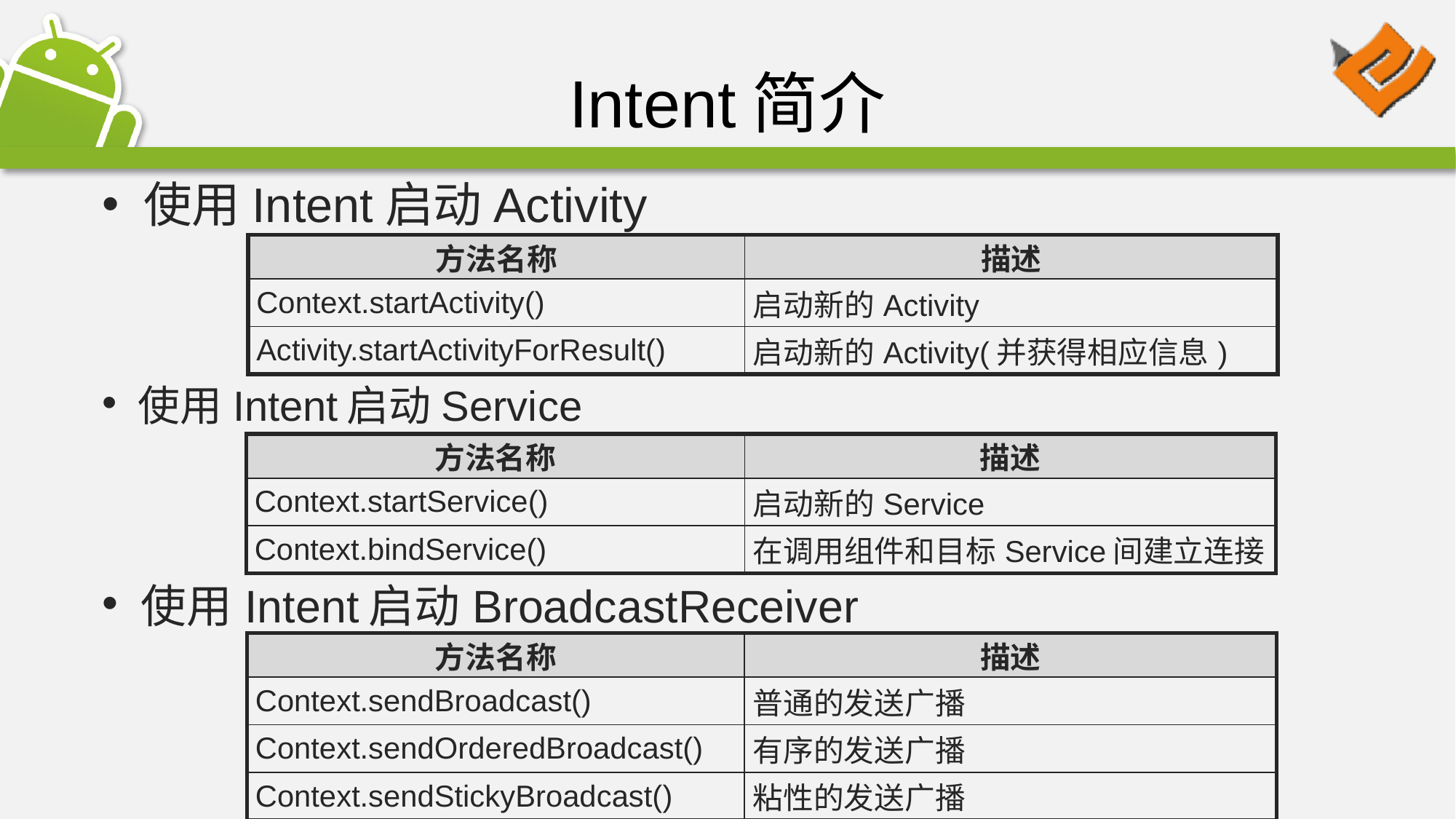

# Intent简介
使用Intent启动Activity
| 方法名称 | 描述 |
| --- | --- |
| Context.startActivity() | 启动新的Activity |
| Activity.startActivityForResult() | 启动新的Activity(并获得相应信息) |
使用Intent启动Service
| 方法名称 | 描述 |
| --- | --- |
| Context.startService() | 启动新的Service |
| Context.bindService() | 在调用组件和目标Service间建立连接 |
使用Intent启动BroadcastReceiver
| 方法名称 | 描述 |
| --- | --- |
| Context.sendBroadcast() | 普通的发送广播 |
| Context.sendOrderedBroadcast() | 有序的发送广播 |
| Context.sendStickyBroadcast() | 粘性的发送广播 |